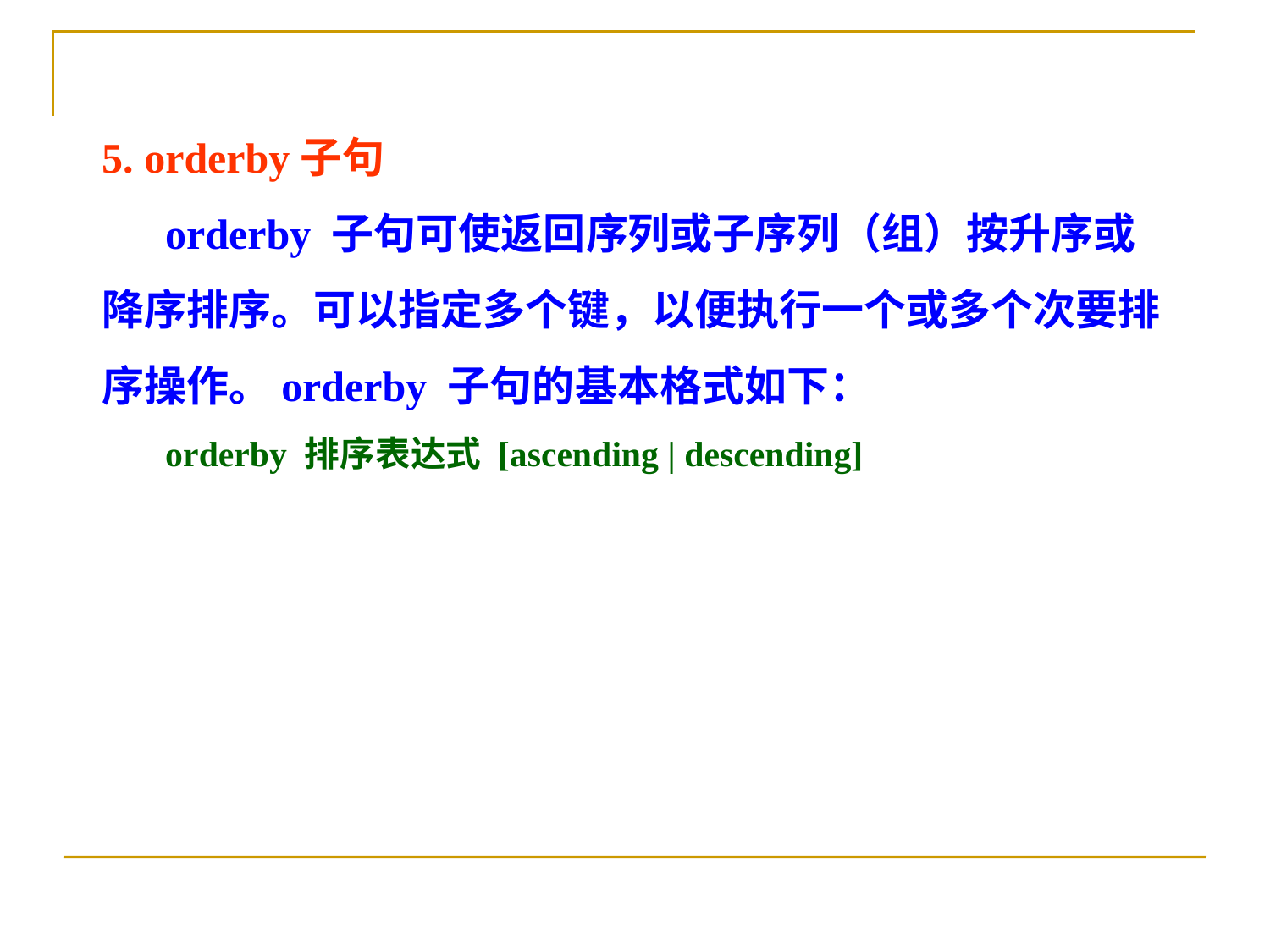

5. orderby子句
      orderby 子句可使返回序列或子序列（组）按升序或降序排序。可以指定多个键，以便执行一个或多个次要排序操作。orderby 子句的基本格式如下：
orderby 排序表达式 [ascending | descending]